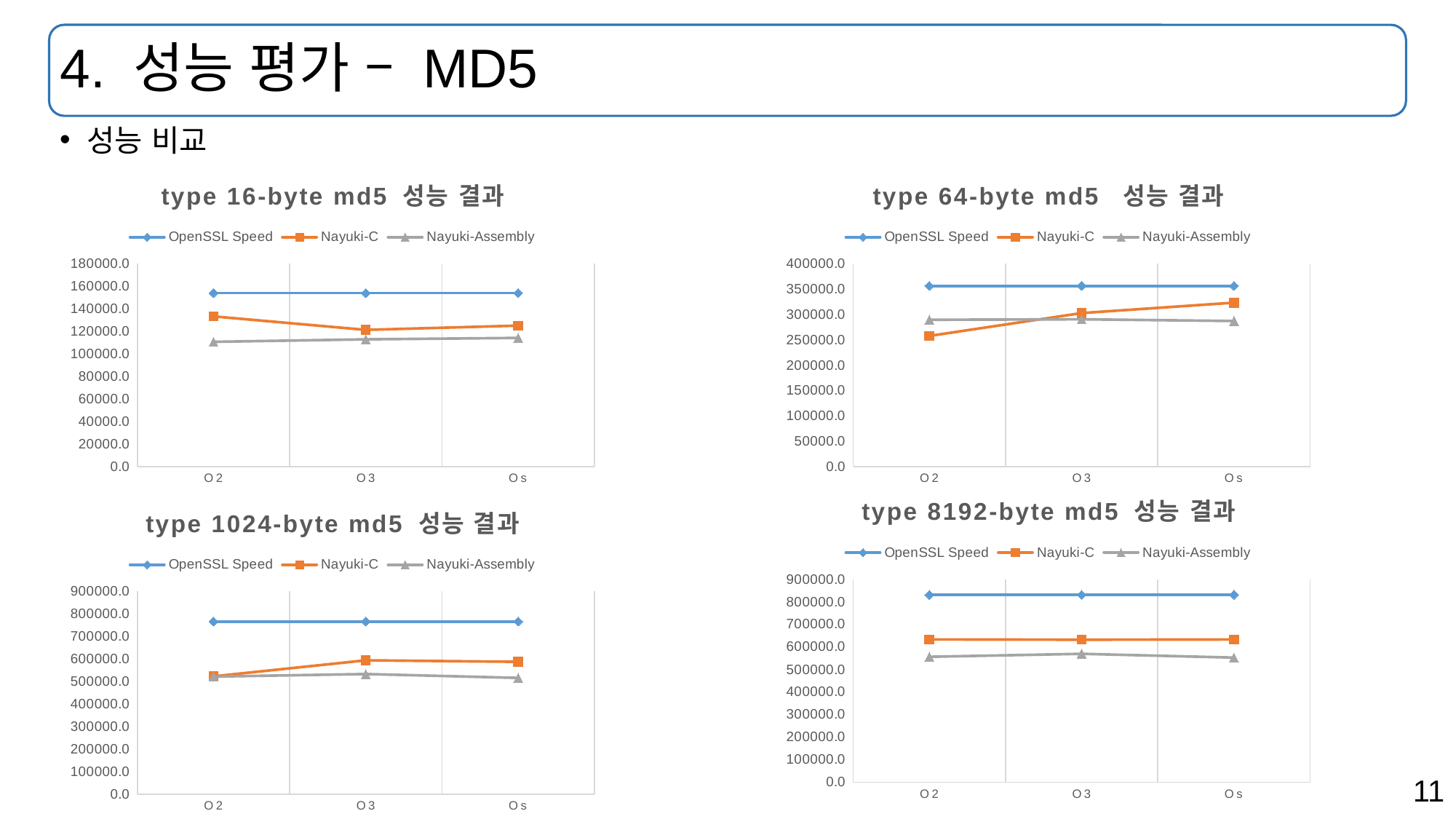

# 4. 성능 평가 – MD5
성능 비교

### Chart: type 16-byte md5 성능 결과

| Category | OpenSSL Speed | Nayuki-C | Nayuki-Assembly |
|---|---|---|---|
| O2 | 154099.09 | 133440.8 | 110826.3 |
| O3 | 154099.09 | 121414.5 | 113047.6 |
| Os | 154099.09 | 125247.9 | 114274.8 |

### Chart: type 64-byte md5  성능 결과

| Category | OpenSSL Speed | Nayuki-C | Nayuki-Assembly |
|---|---|---|---|
| O2 | 356607.02 | 257901.6 | 289850.7 |
| O3 | 356607.02 | 303030.3 | 290750.5 |
| Os | 356607.02 | 323537.3 | 287339.1 |

### Chart: type 8192-byte md5 성능 결과

| Category | OpenSSL Speed | Nayuki-C | Nayuki-Assembly |
|---|---|---|---|
| O2 | 831193.09 | 633652.9 | 556468.6 |
| O3 | 831193.09 | 632160.2 | 569442.2 |
| Os | 831193.09 | 633340.7 | 552809.9 |

### Chart: type 1024-byte md5 성능 결과

| Category | OpenSSL Speed | Nayuki-C | Nayuki-Assembly |
|---|---|---|---|
| O2 | 766903.74 | 523397.9 | 522205.6 |
| O3 | 766903.74 | 594456.0 | 533755.9 |
| Os | 766903.74 | 587903.2 | 516536.9 |